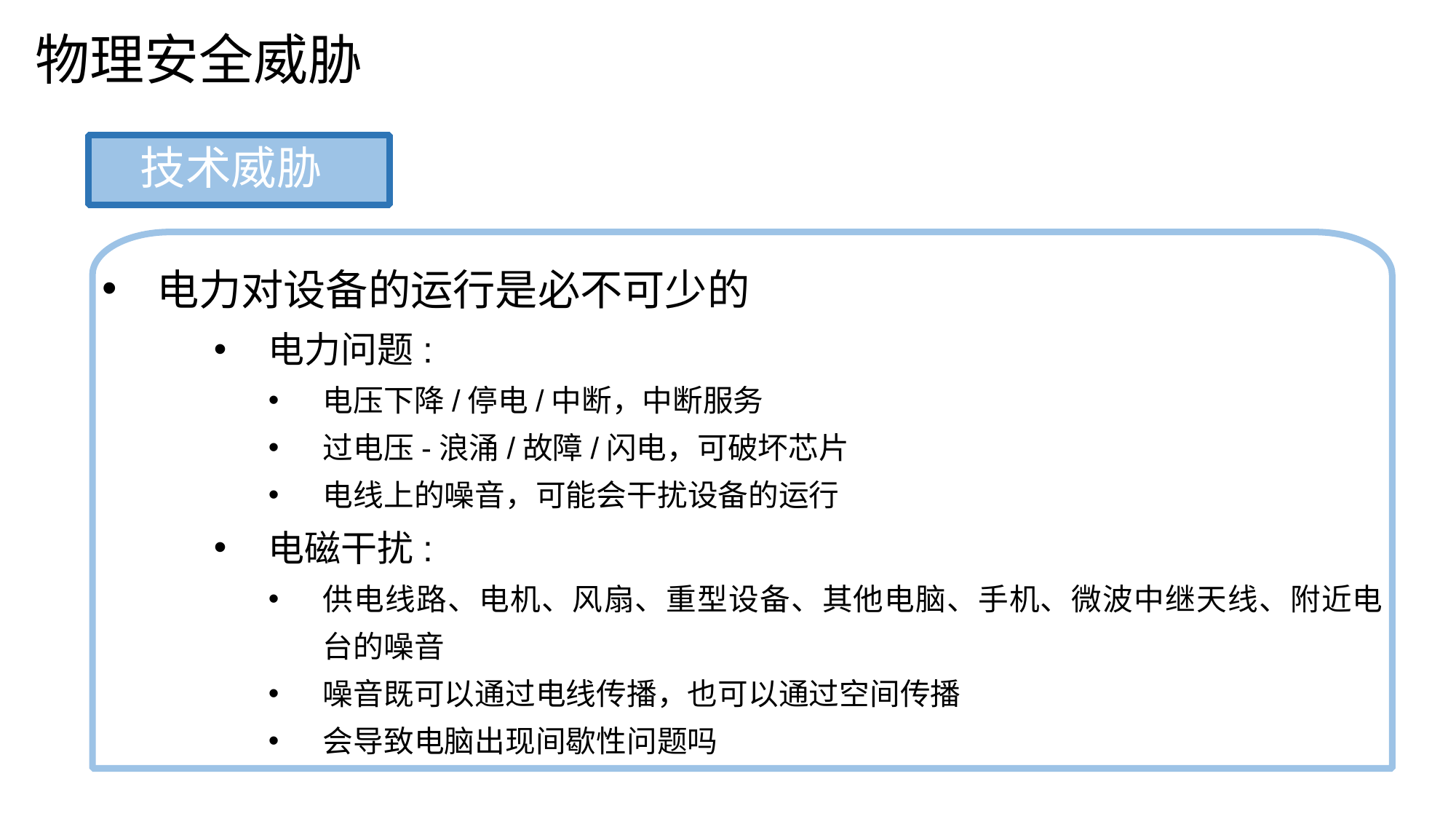

物理安全威胁

技术威胁
电力对设备的运行是必不可少的
电力问题:
电压下降/停电/中断，中断服务
过电压-浪涌/故障/闪电，可破坏芯片
电线上的噪音，可能会干扰设备的运行
电磁干扰:
供电线路、电机、风扇、重型设备、其他电脑、手机、微波中继天线、附近电台的噪音
噪音既可以通过电线传播，也可以通过空间传播
会导致电脑出现间歇性问题吗